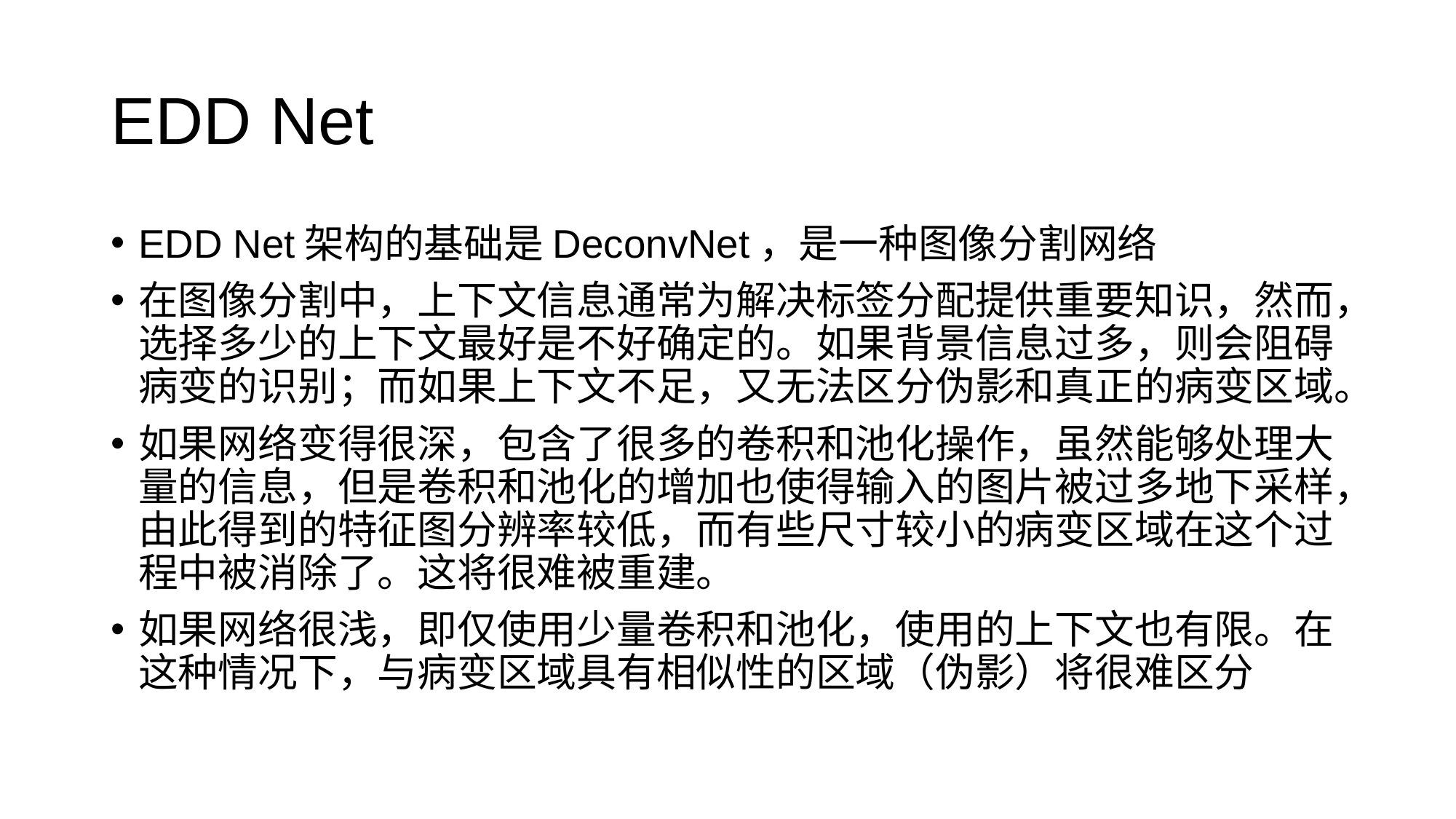

# EDD Net
EDD Net架构的基础是DeconvNet，是一种图像分割网络
在图像分割中，上下文信息通常为解决标签分配提供重要知识，然而，选择多少的上下文最好是不好确定的。如果背景信息过多，则会阻碍病变的识别；而如果上下文不足，又无法区分伪影和真正的病变区域。
如果网络变得很深，包含了很多的卷积和池化操作，虽然能够处理大量的信息，但是卷积和池化的增加也使得输入的图片被过多地下采样，由此得到的特征图分辨率较低，而有些尺寸较小的病变区域在这个过程中被消除了。这将很难被重建。
如果网络很浅，即仅使用少量卷积和池化，使用的上下文也有限。在这种情况下，与病变区域具有相似性的区域（伪影）将很难区分